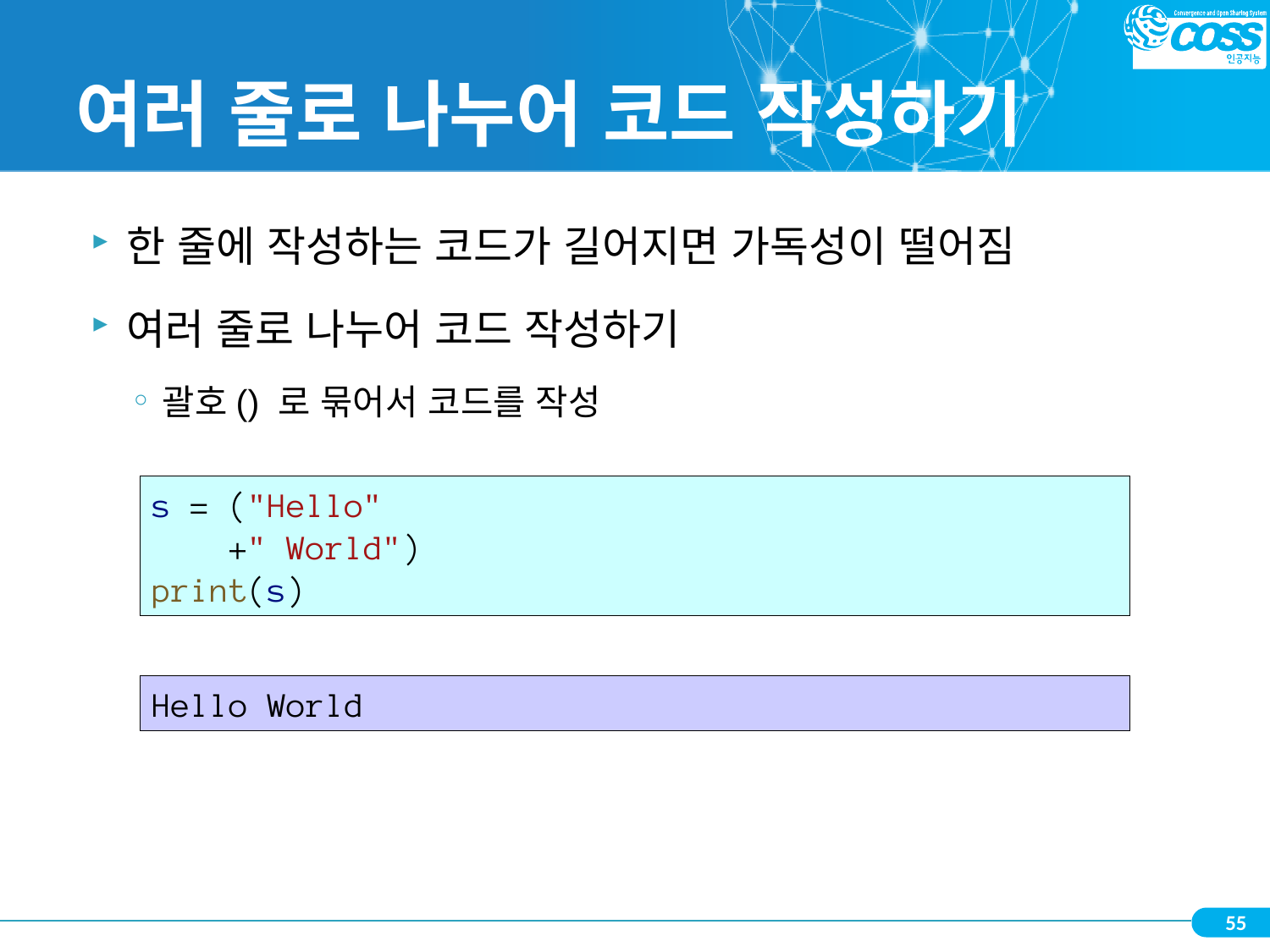

# 여러 줄로 나누어 코드 작성하기
한 줄에 작성하는 코드가 길어지면 가독성이 떨어짐
여러 줄로 나누어 코드 작성하기
괄호() 로 묶어서 코드를 작성

s = ("Hello"
    +" World")
print(s)
Hello World